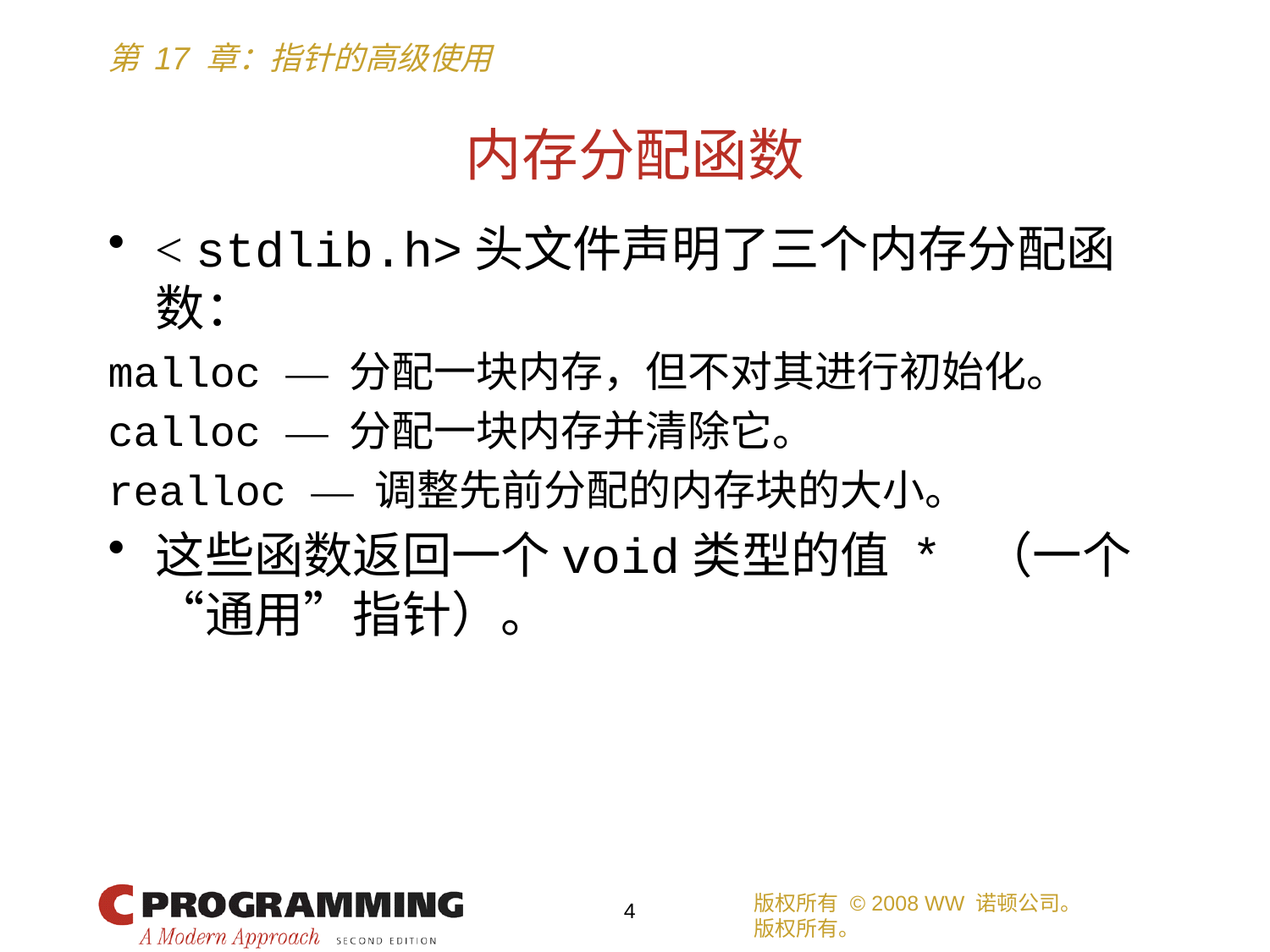

# 内存分配函数
< stdlib.h>头文件声明了三个内存分配函数：
malloc — 分配一块内存，但不对其进行初始化。
calloc — 分配一块内存并清除它。
realloc — 调整先前分配的内存块的大小。
这些函数返回一个void类型的值 * （一个“通用”指针）。
版权所有 © 2008 WW 诺顿公司。
版权所有。
4